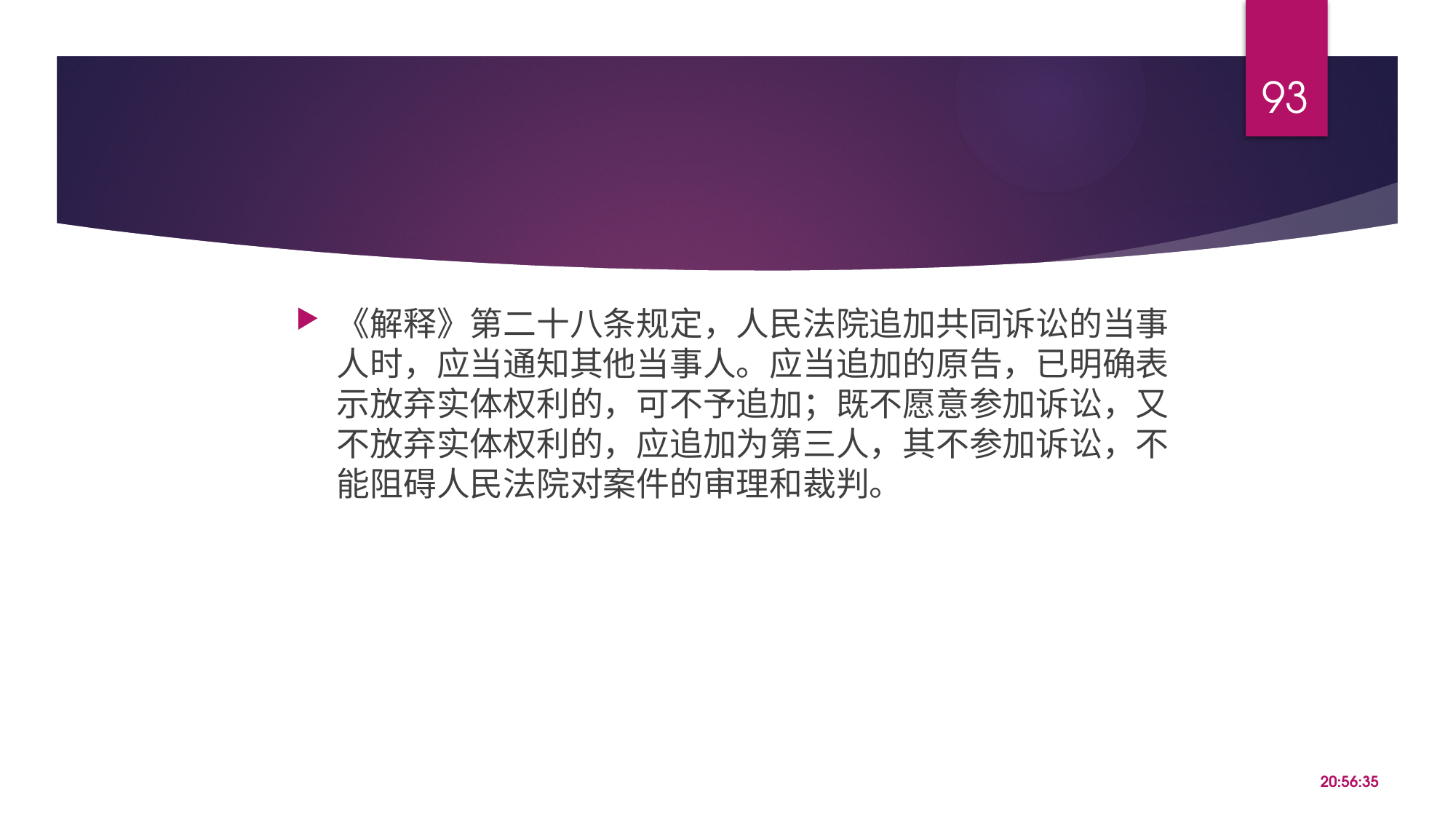

93
#
《解释》第二十八条规定，人民法院追加共同诉讼的当事人时，应当通知其他当事人。应当追加的原告，已明确表示放弃实体权利的，可不予追加；既不愿意参加诉讼，又不放弃实体权利的，应追加为第三人，其不参加诉讼，不能阻碍人民法院对案件的审理和裁判。

20:56:35